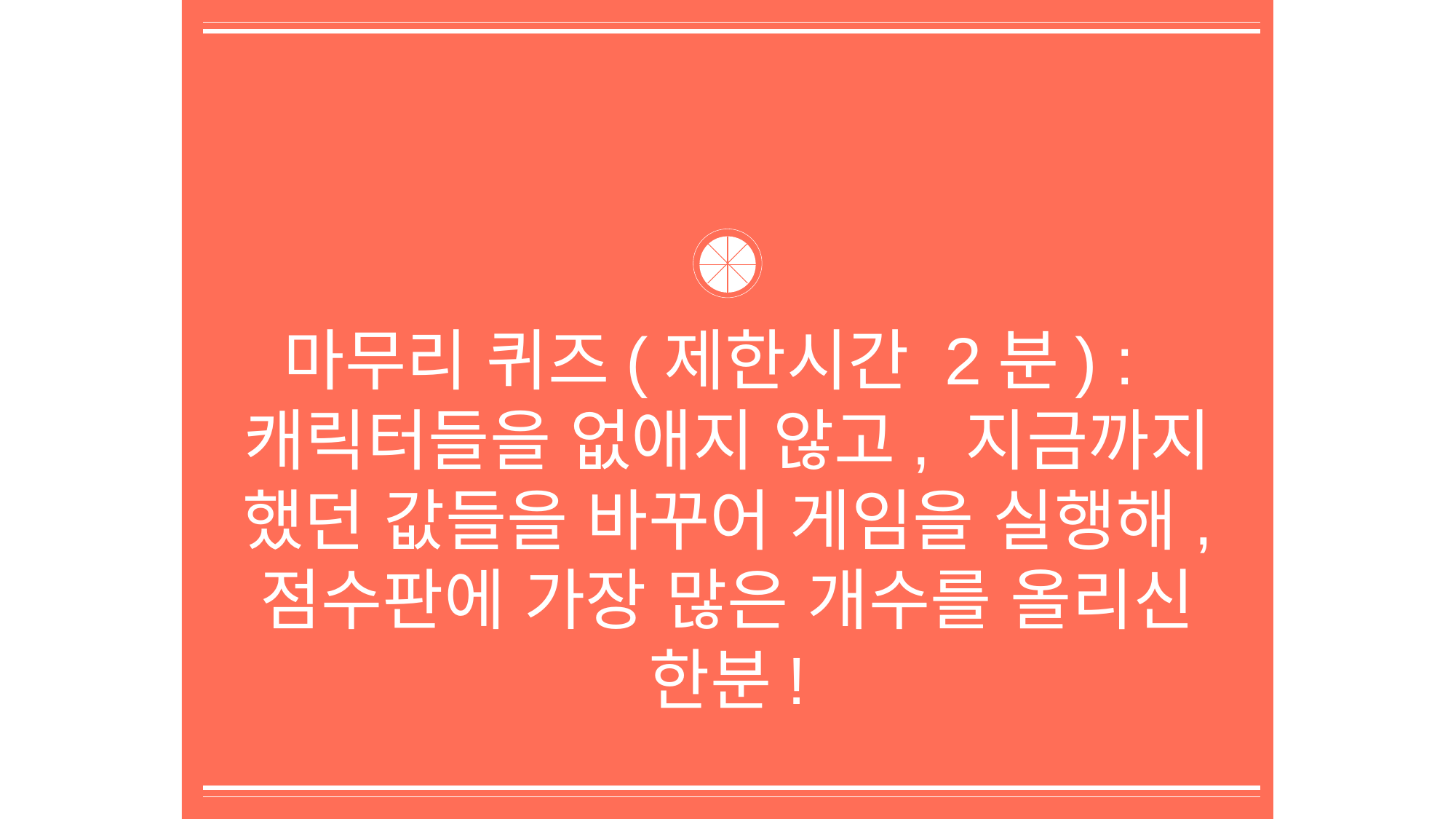

마무리 퀴즈(제한시간 2분) :
캐릭터들을 없애지 않고, 지금까지 했던 값들을 바꾸어 게임을 실행해, 점수판에 가장 많은 개수를 올리신 한분!